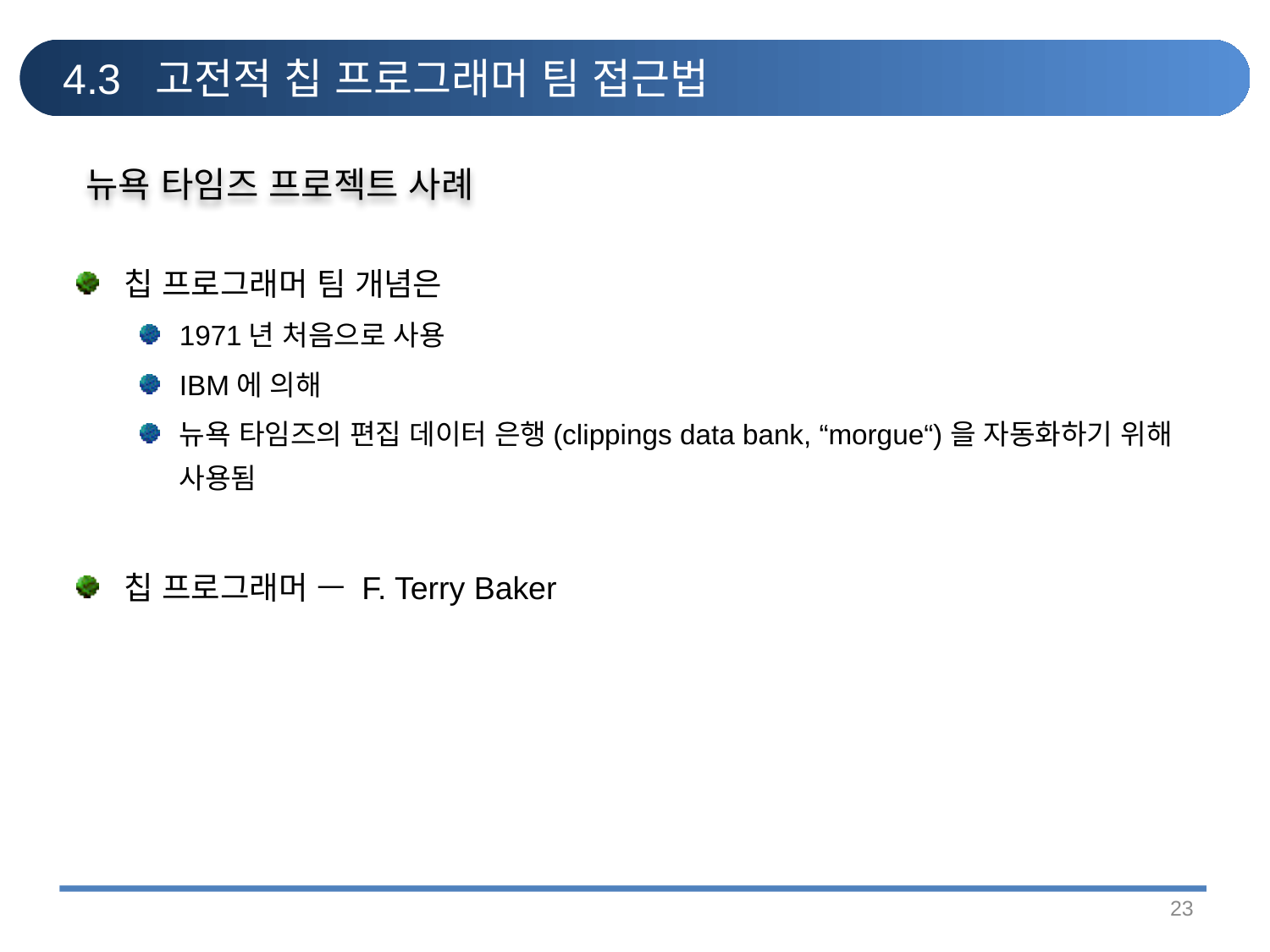

# 4.3  고전적 칩 프로그래머 팀 접근법
뉴욕 타임즈 프로젝트 사례
칩 프로그래머 팀 개념은
1971년 처음으로 사용
IBM에 의해
뉴욕 타임즈의 편집 데이터 은행(clippings data bank, “morgue“)을 자동화하기 위해 사용됨

칩 프로그래머 — F. Terry Baker
23